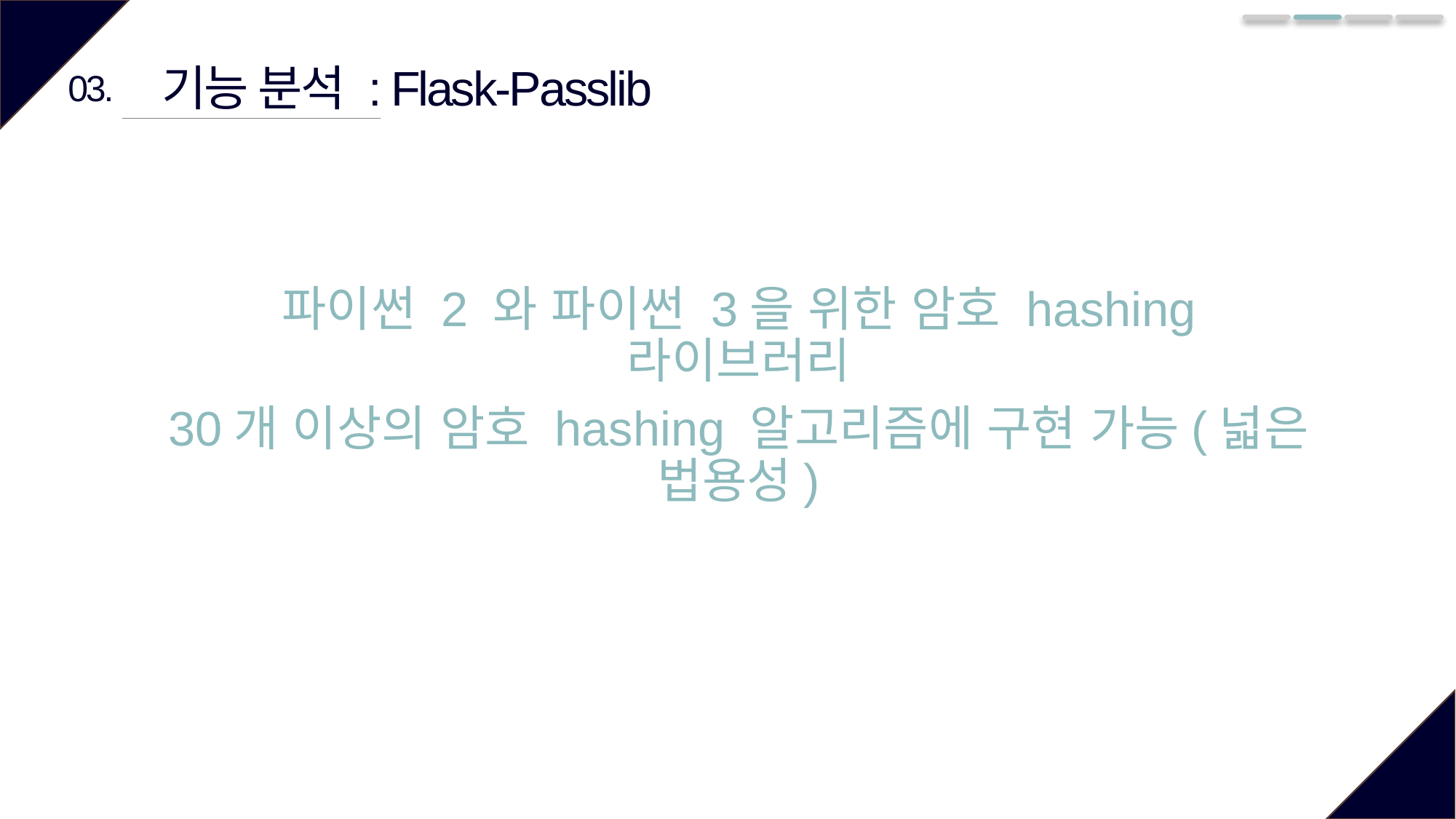

기능 분석 : Flask-Passlib
03.
파이썬 2 와 파이썬 3을 위한 암호 hashing 라이브러리
30개 이상의 암호 hashing 알고리즘에 구현 가능(넓은 법용성)